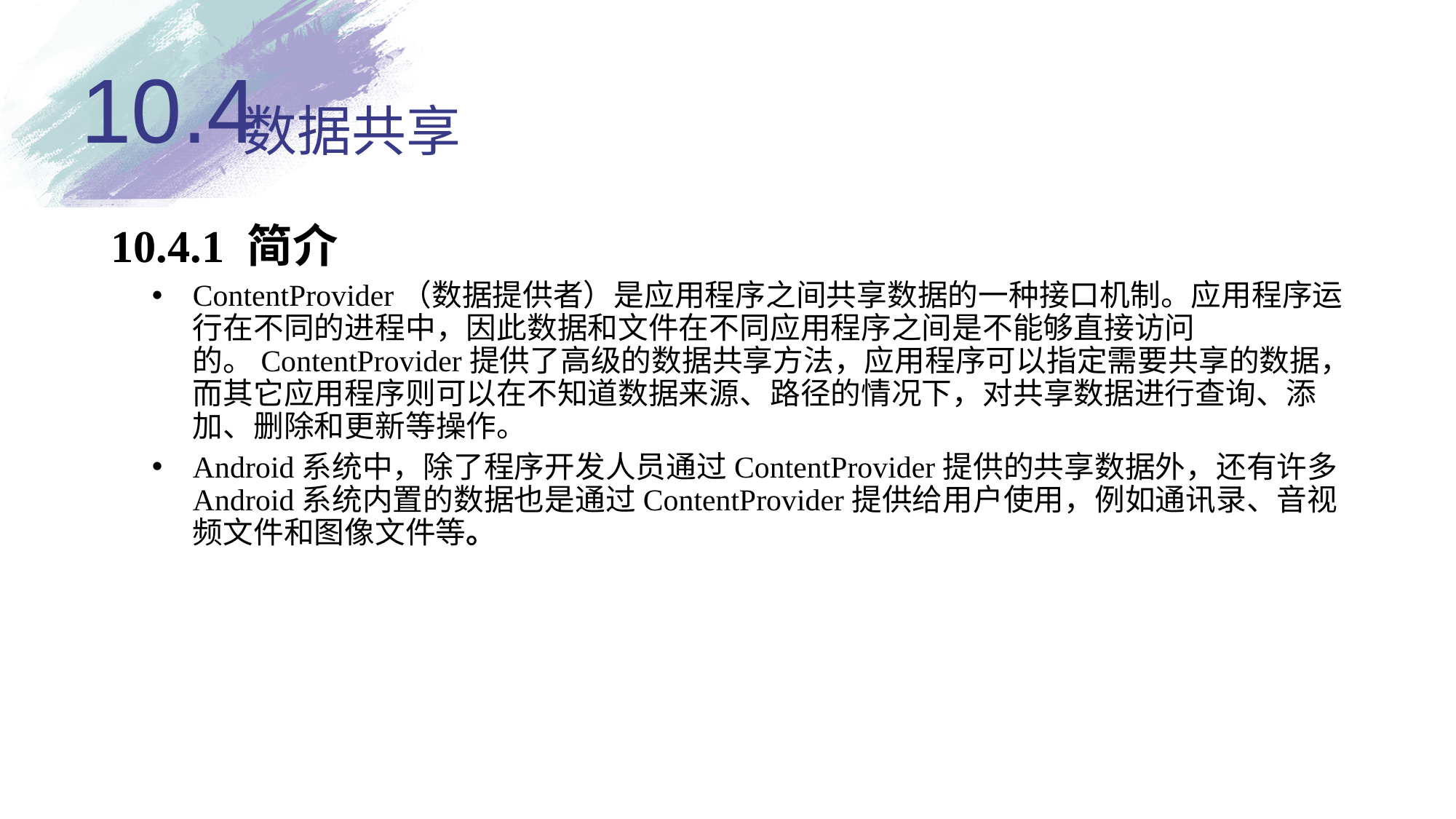

10.4
# 数据共享
10.4.1 简介
ContentProvider（数据提供者）是应用程序之间共享数据的一种接口机制。应用程序运行在不同的进程中，因此数据和文件在不同应用程序之间是不能够直接访问的。ContentProvider提供了高级的数据共享方法，应用程序可以指定需要共享的数据，而其它应用程序则可以在不知道数据来源、路径的情况下，对共享数据进行查询、添加、删除和更新等操作。
Android系统中，除了程序开发人员通过ContentProvider提供的共享数据外，还有许多Android系统内置的数据也是通过ContentProvider提供给用户使用，例如通讯录、音视频文件和图像文件等。